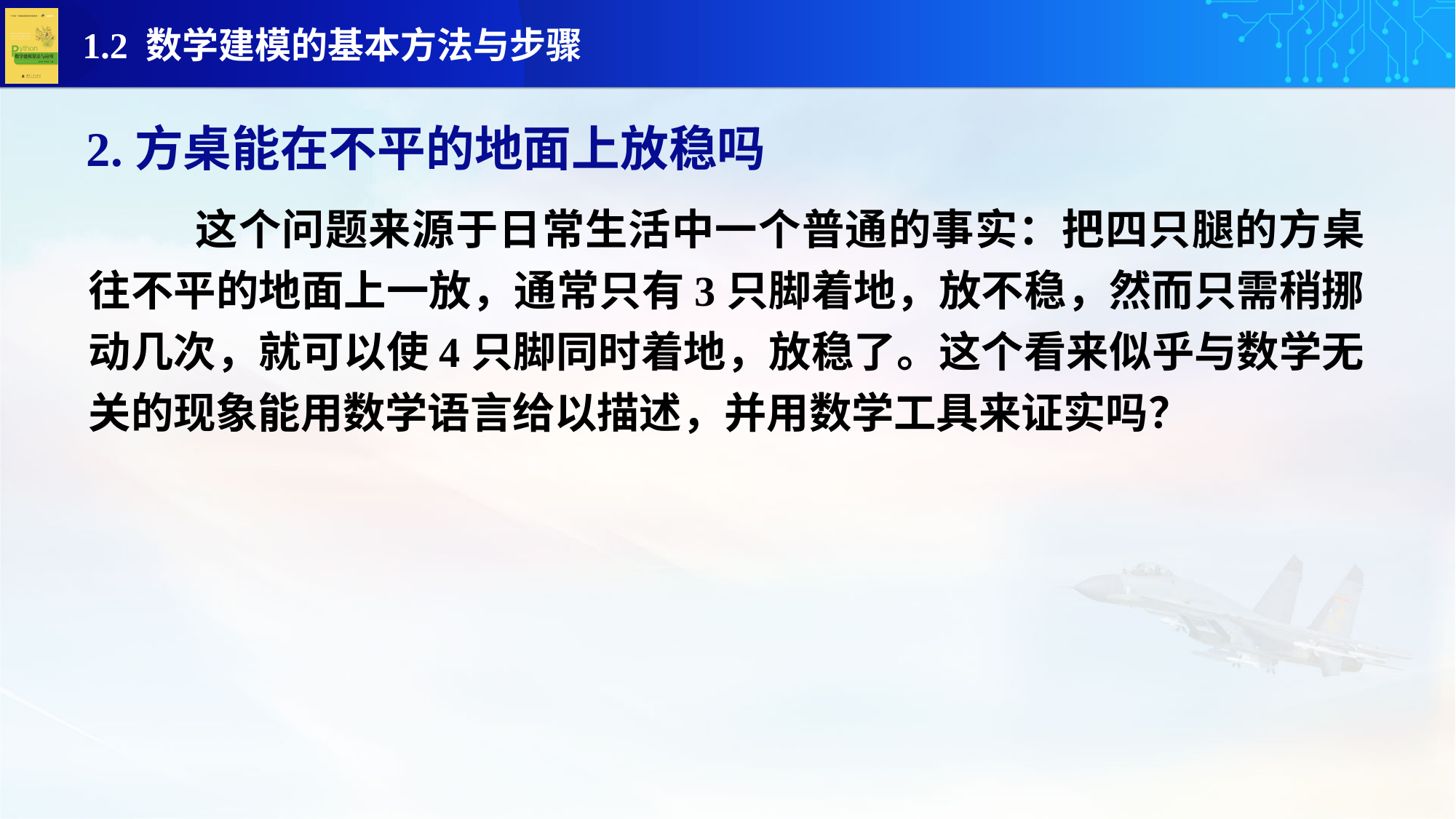

2.方桌能在不平的地面上放稳吗
         这个问题来源于日常生活中一个普通的事实：把四只腿的方桌往不平的地面上一放，通常只有3只脚着地，放不稳，然而只需稍挪动几次，就可以使4只脚同时着地，放稳了。这个看来似乎与数学无关的现象能用数学语言给以描述，并用数学工具来证实吗？